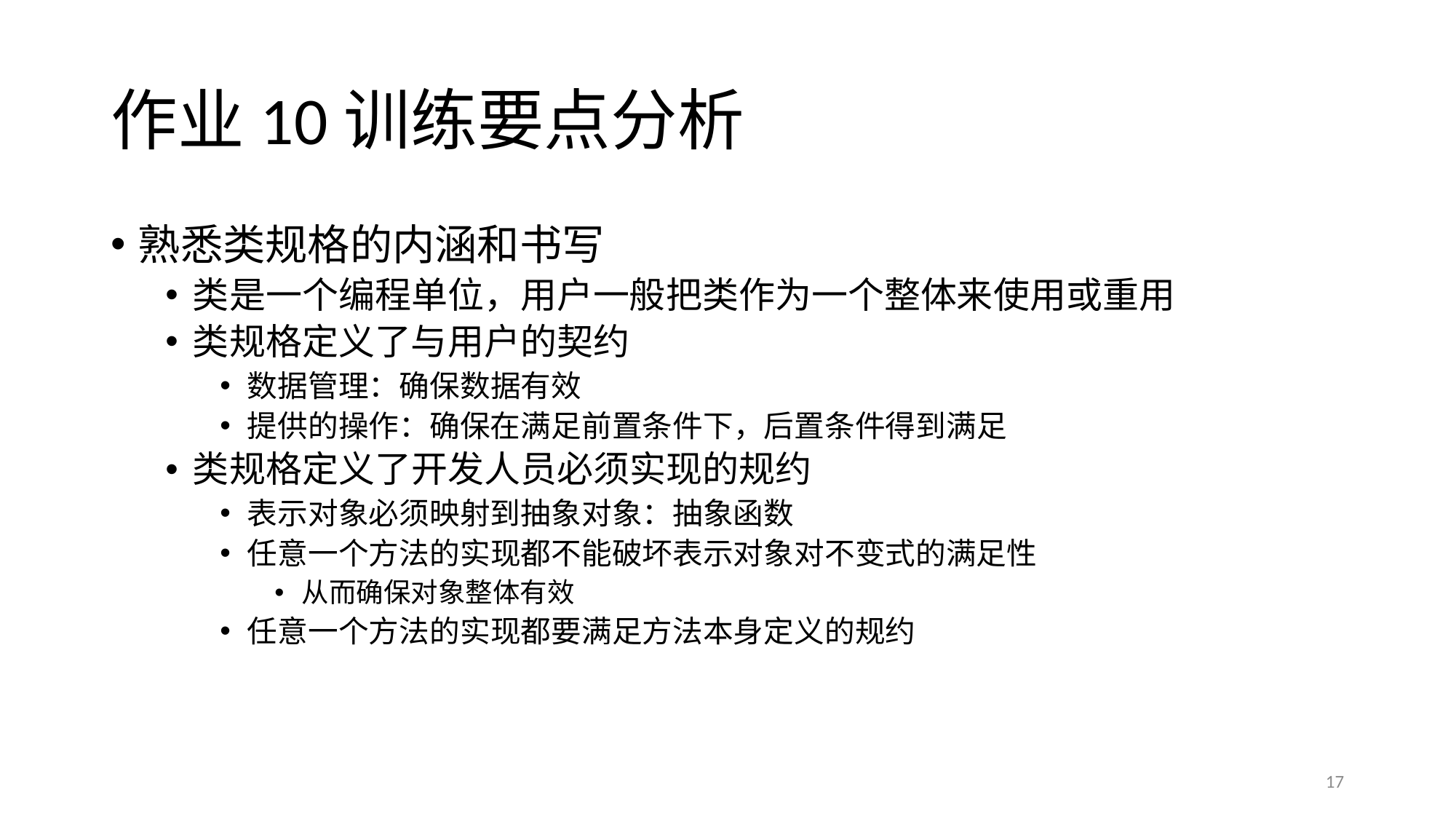

# 作业10训练要点分析
熟悉类规格的内涵和书写
类是一个编程单位，用户一般把类作为一个整体来使用或重用
类规格定义了与用户的契约
数据管理：确保数据有效
提供的操作：确保在满足前置条件下，后置条件得到满足
类规格定义了开发人员必须实现的规约
表示对象必须映射到抽象对象：抽象函数
任意一个方法的实现都不能破坏表示对象对不变式的满足性
从而确保对象整体有效
任意一个方法的实现都要满足方法本身定义的规约
17